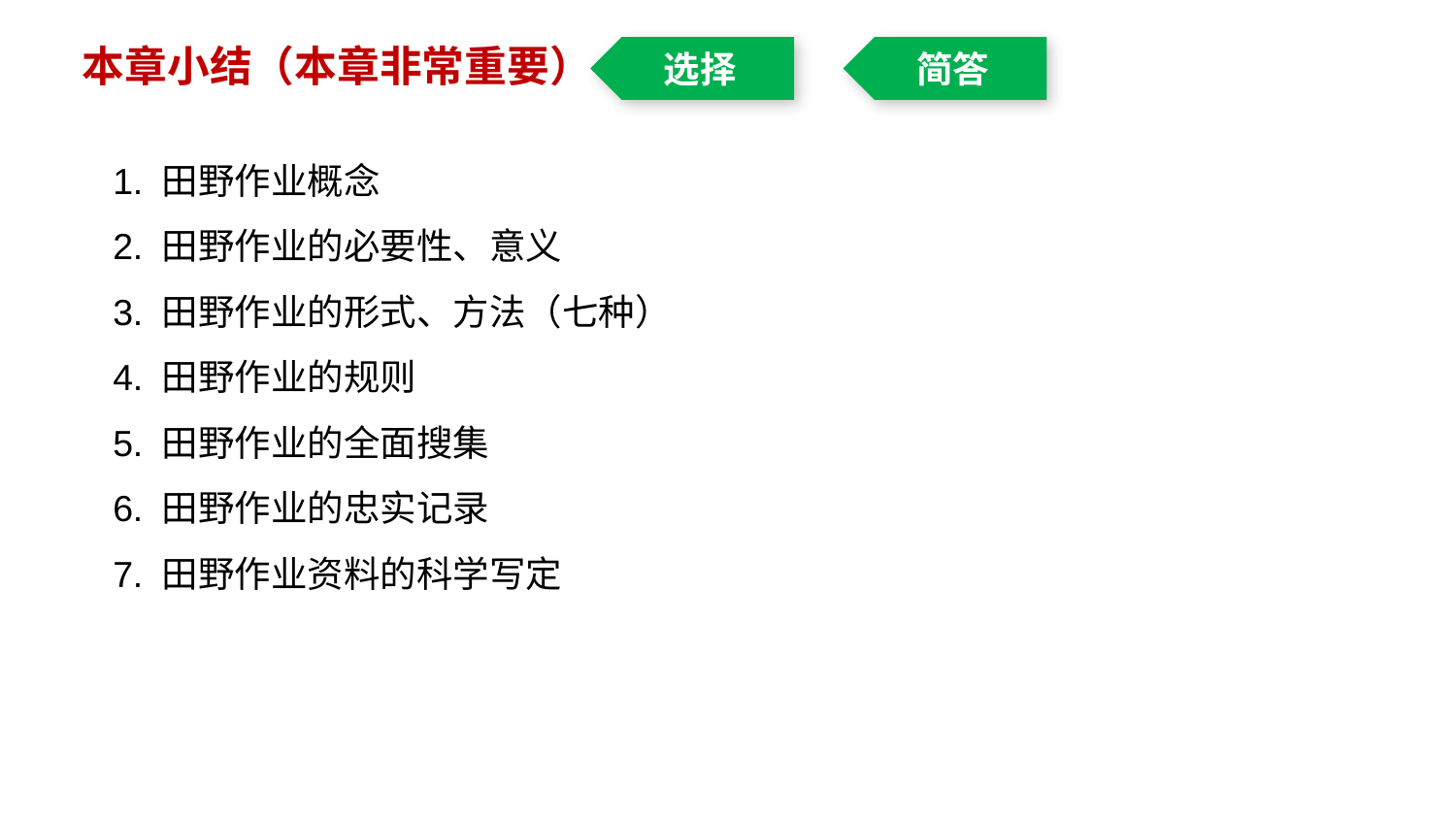

本章小结（本章非常重要）
选择
简答
1. 田野作业概念
2. 田野作业的必要性、意义
3. 田野作业的形式、方法（七种）
4. 田野作业的规则
5. 田野作业的全面搜集
6. 田野作业的忠实记录
7. 田野作业资料的科学写定